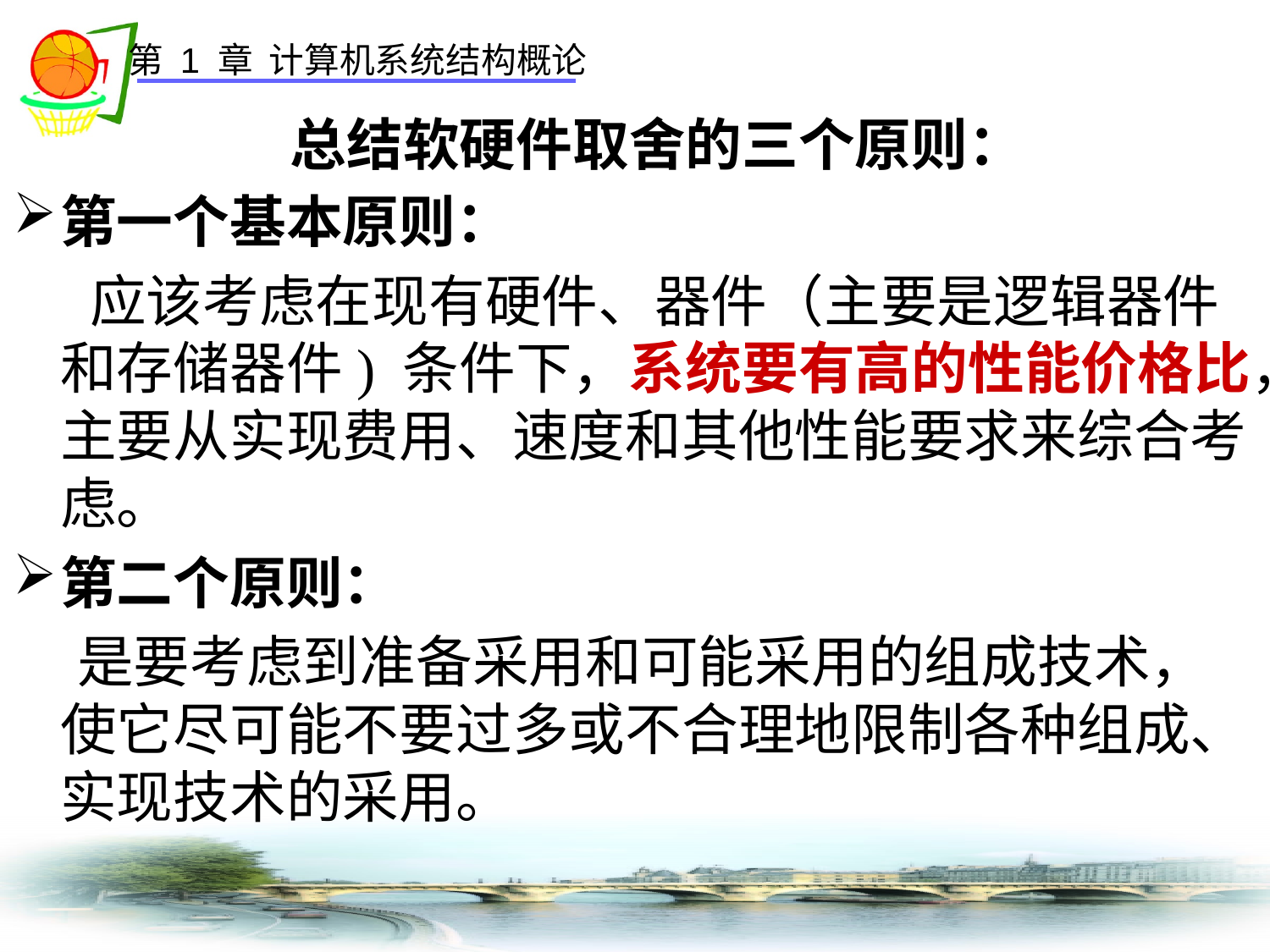

# 总结软硬件取舍的三个原则：
第一个基本原则：
     应该考虑在现有硬件、器件（主要是逻辑器件和存储器件) 条件下，系统要有高的性能价格比，主要从实现费用、速度和其他性能要求来综合考虑。
第二个原则：
    是要考虑到准备采用和可能采用的组成技术，使它尽可能不要过多或不合理地限制各种组成、实现技术的采用。